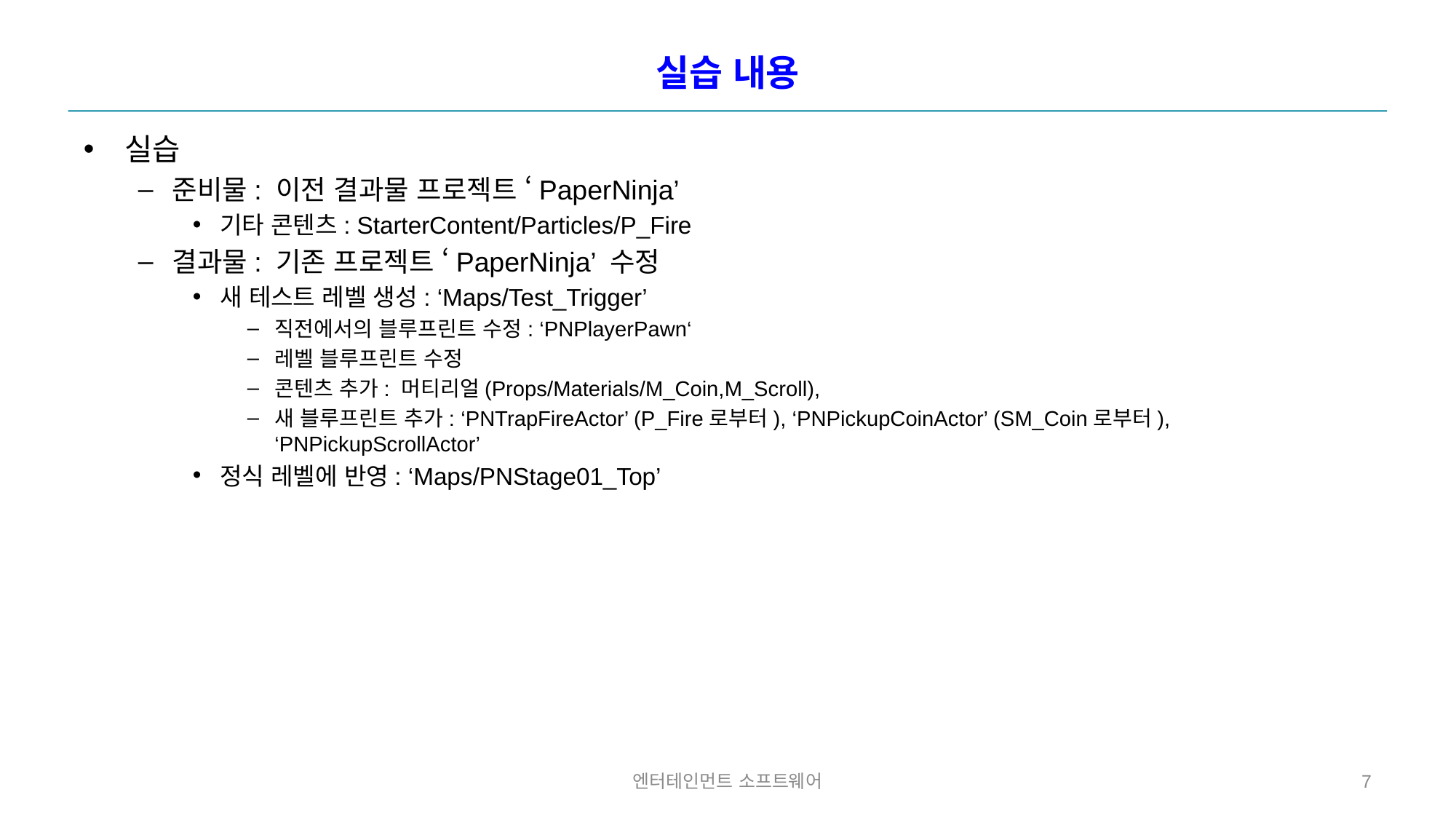

# 실습 내용
실습
준비물: 이전 결과물 프로젝트 ‘PaperNinja’
기타 콘텐츠: StarterContent/Particles/P_Fire
결과물: 기존 프로젝트 ‘PaperNinja’ 수정
새 테스트 레벨 생성: ‘Maps/Test_Trigger’
직전에서의 블루프린트 수정: ‘PNPlayerPawn‘
레벨 블루프린트 수정
콘텐츠 추가: 머티리얼(Props/Materials/M_Coin,M_Scroll),
새 블루프린트 추가: ‘PNTrapFireActor’ (P_Fire로부터), ‘PNPickupCoinActor’ (SM_Coin로부터), ‘PNPickupScrollActor’
정식 레벨에 반영: ‘Maps/PNStage01_Top’
엔터테인먼트 소프트웨어
7